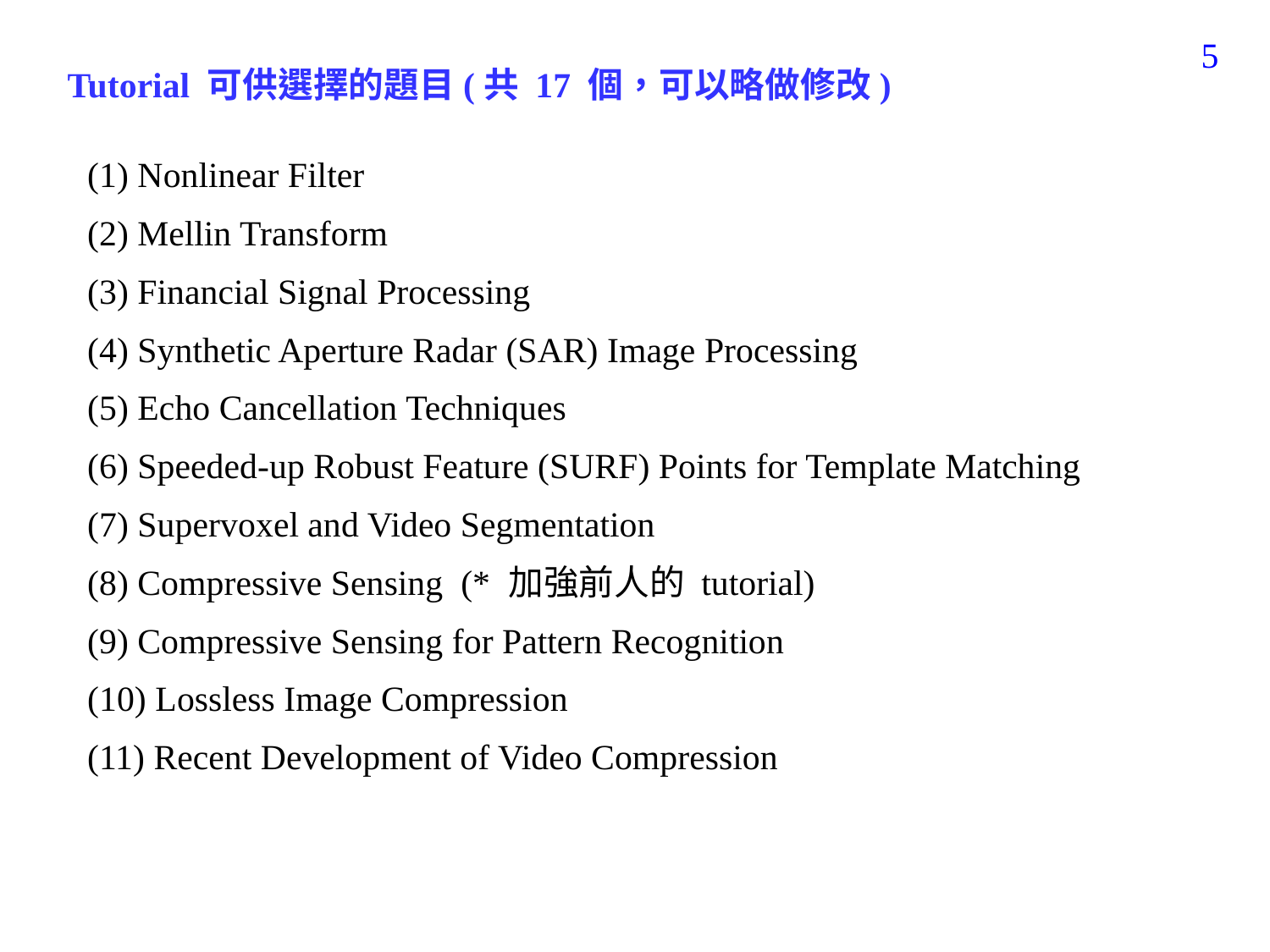

5
Tutorial 可供選擇的題目(共 17 個，可以略做修改)
(1) Nonlinear Filter
(2) Mellin Transform
(3) Financial Signal Processing
(4) Synthetic Aperture Radar (SAR) Image Processing
(5) Echo Cancellation Techniques
(6) Speeded-up Robust Feature (SURF) Points for Template Matching
(7) Supervoxel and Video Segmentation
(8) Compressive Sensing  (* 加強前人的 tutorial)
(9) Compressive Sensing for Pattern Recognition
(10) Lossless Image Compression
(11) Recent Development of Video Compression